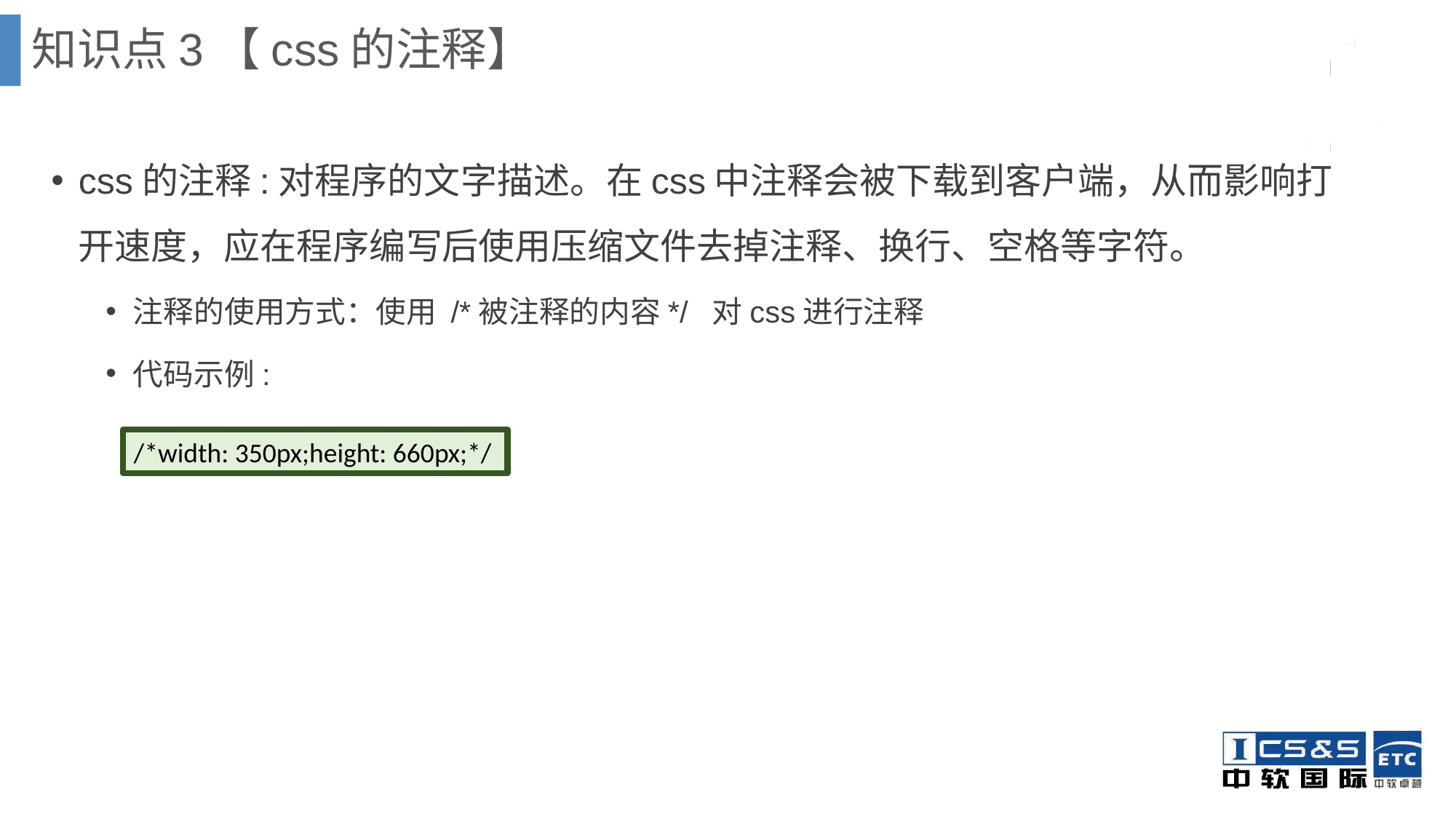

知识点3【css的注释】
css的注释:对程序的文字描述。在css中注释会被下载到客户端，从而影响打开速度，应在程序编写后使用压缩文件去掉注释、换行、空格等字符。
注释的使用方式：使用 /*被注释的内容*/  对css进行注释
代码示例:

/*width: 350px;height: 660px;*/